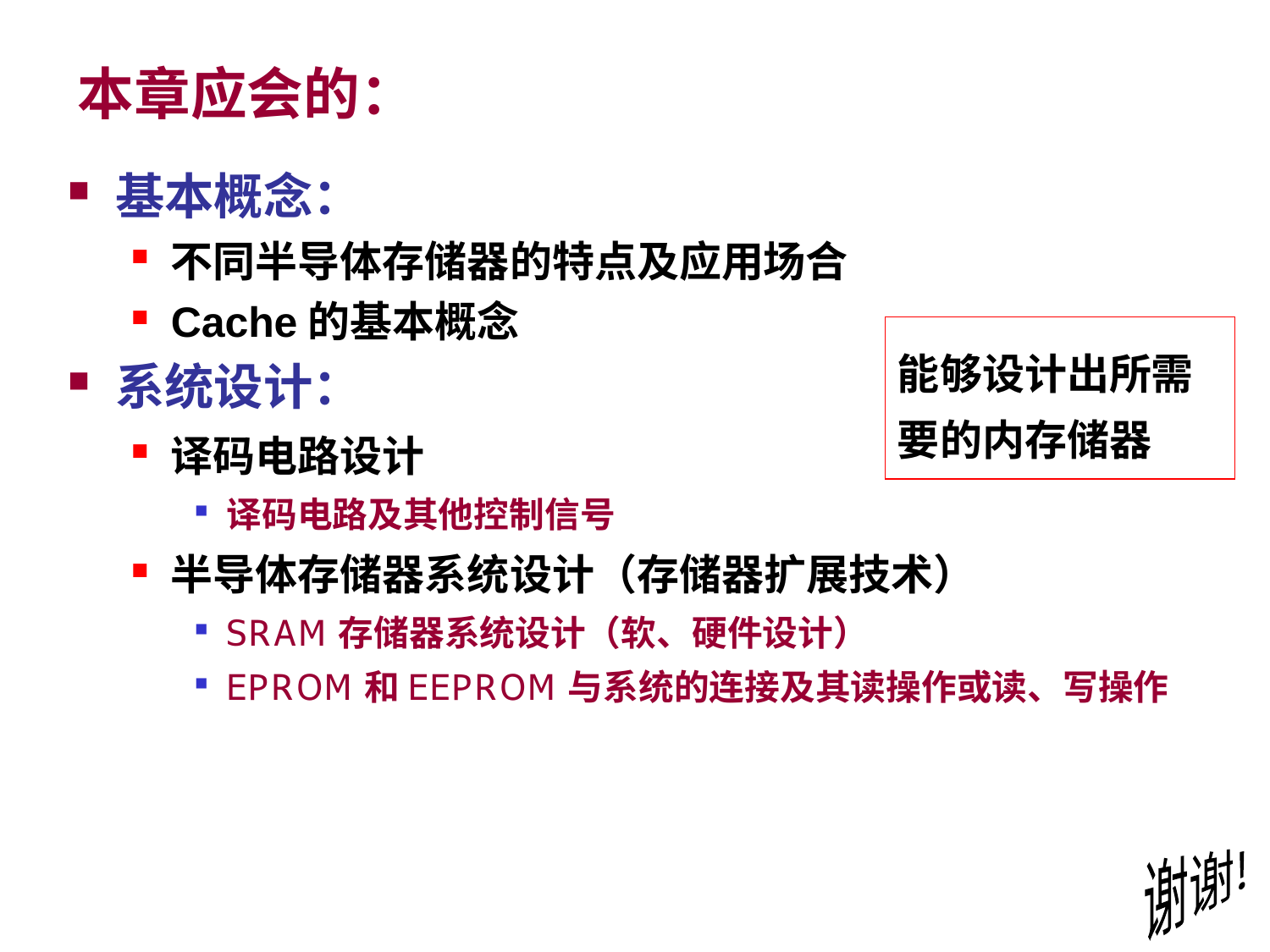

# 本章应会的：
基本概念：
不同半导体存储器的特点及应用场合
Cache的基本概念
系统设计：
译码电路设计
译码电路及其他控制信号
半导体存储器系统设计（存储器扩展技术）
SRAM存储器系统设计（软、硬件设计）
EPROM和EEPROM与系统的连接及其读操作或读、写操作
能够设计出所需要的内存储器
谢谢!